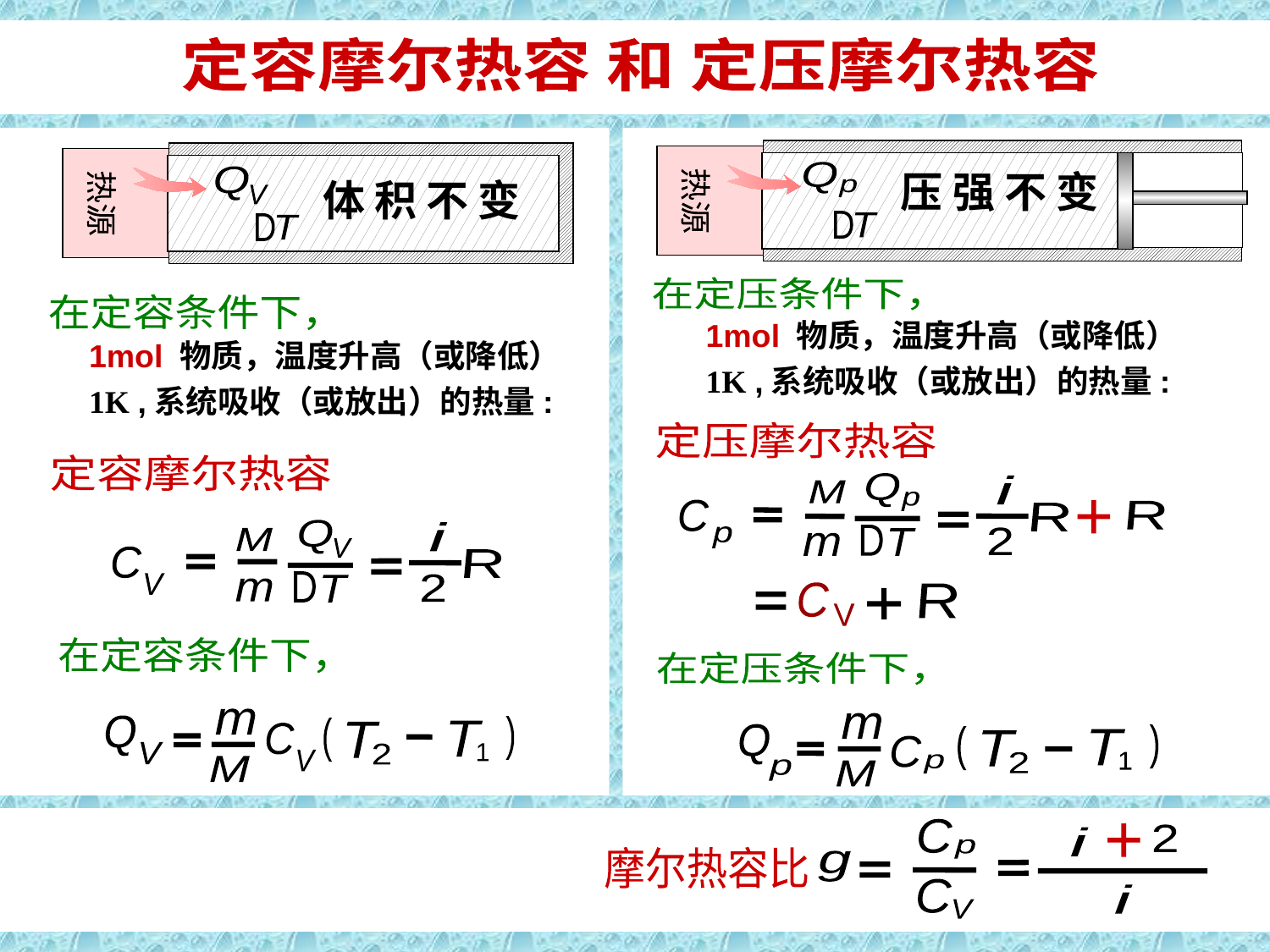

摩尔热容
定容摩尔热容 和 定压摩尔热容

Q
V
体 积 不 变
热源
Δ
T
在定容条件下，
1mol 物质，温度升高（或降低）1K ,系统吸收（或放出）的热量:
定容摩尔热容
Q
V

Δ
T
i
R

2
M

m
C
V

在定容条件下，
m

M
Q
(
(
T
T
C
V

1
2

V

压 强 不 变
Q
p
热源

Δ
T
在定压条件下，
1mol 物质，温度升高（或降低）1K ,系统吸收（或放出）的热量:
定压摩尔热容
Q
p

Δ
T
i
R

2
M

m
C
p

+
R
C
V
R

在定压条件下，
m

M
Q
(
(
T
T

1
2
C
p

p

C
p
+
2
i
摩尔热容比
γ

C
V
i